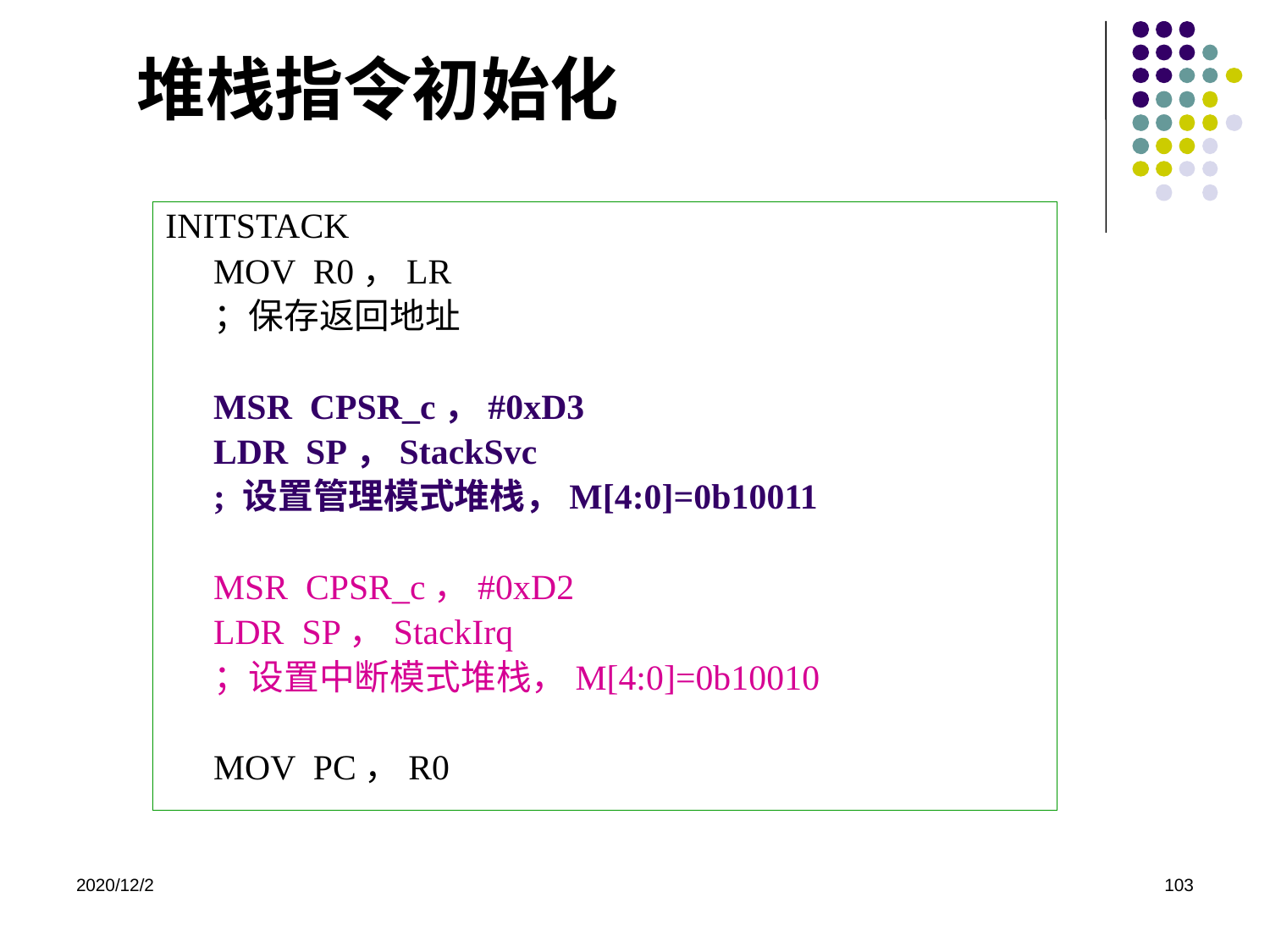

# 堆栈指令初始化
INITSTACK
MOV  R0，LR
；保存返回地址

MSR  CPSR_c，#0xD3
LDR  SP，StackSvc
; 设置管理模式堆栈，M[4:0]=0b10011

MSR  CPSR_c，#0xD2
LDR  SP，StackIrq
；设置中断模式堆栈，M[4:0]=0b10010

MOV  PC，R0
2020/12/2
103